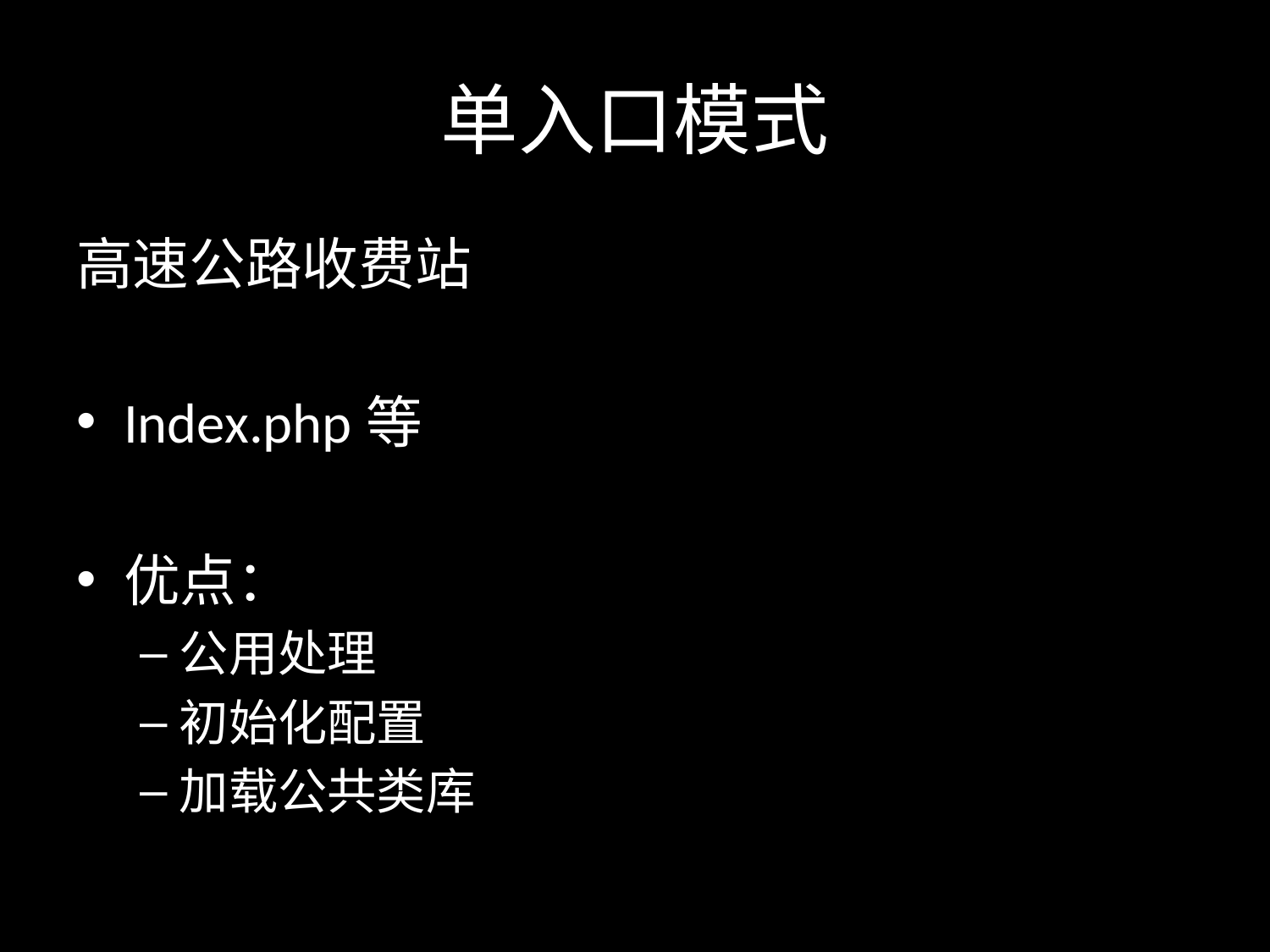

# 单入口模式
高速公路收费站

Index.php等

优点：
公用处理
初始化配置
加载公共类库